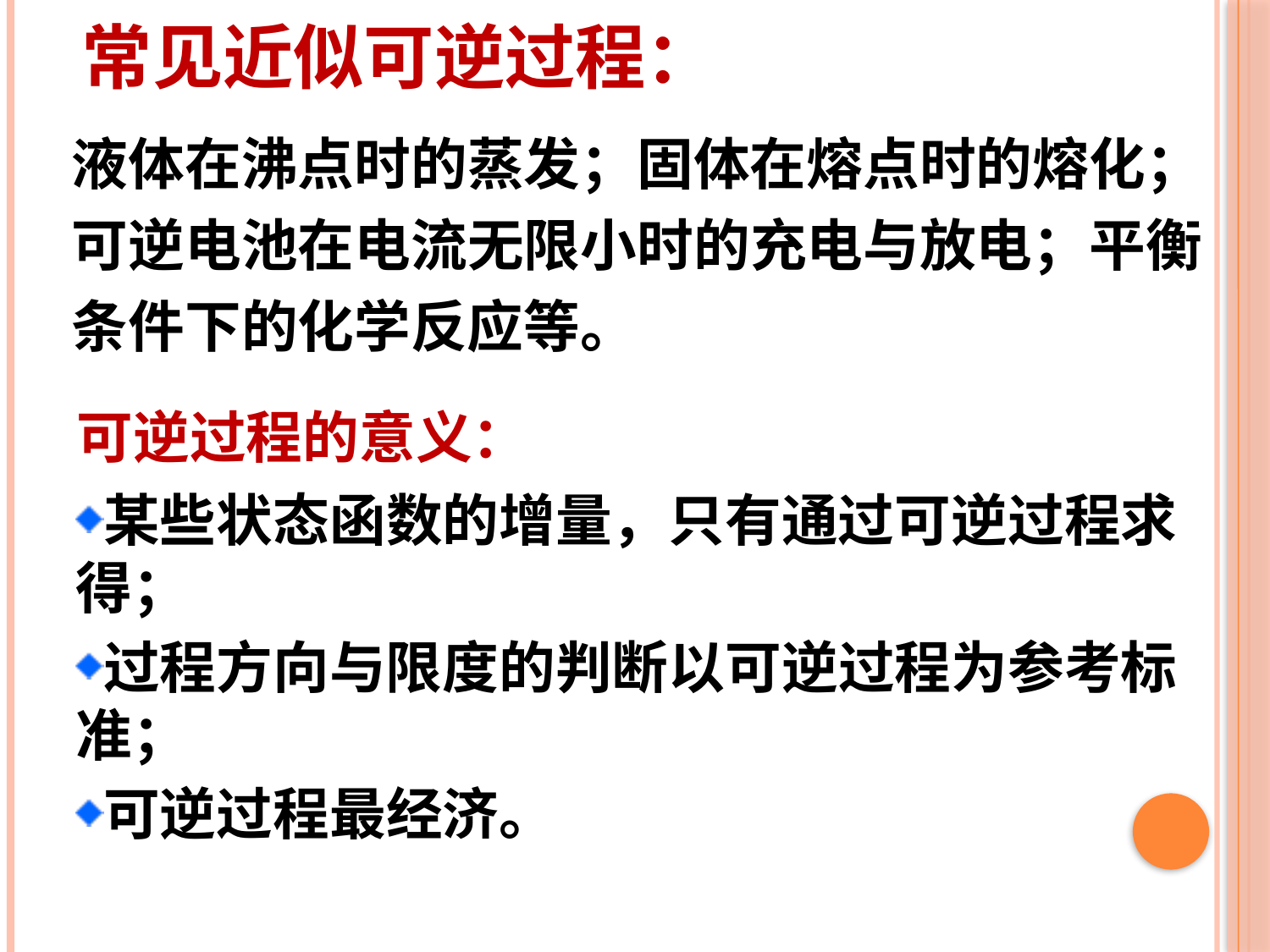

常见近似可逆过程：
液体在沸点时的蒸发；固体在熔点时的熔化；可逆电池在电流无限小时的充电与放电；平衡条件下的化学反应等。
可逆过程的意义：
某些状态函数的增量，只有通过可逆过程求得；
过程方向与限度的判断以可逆过程为参考标准；
可逆过程最经济。
45